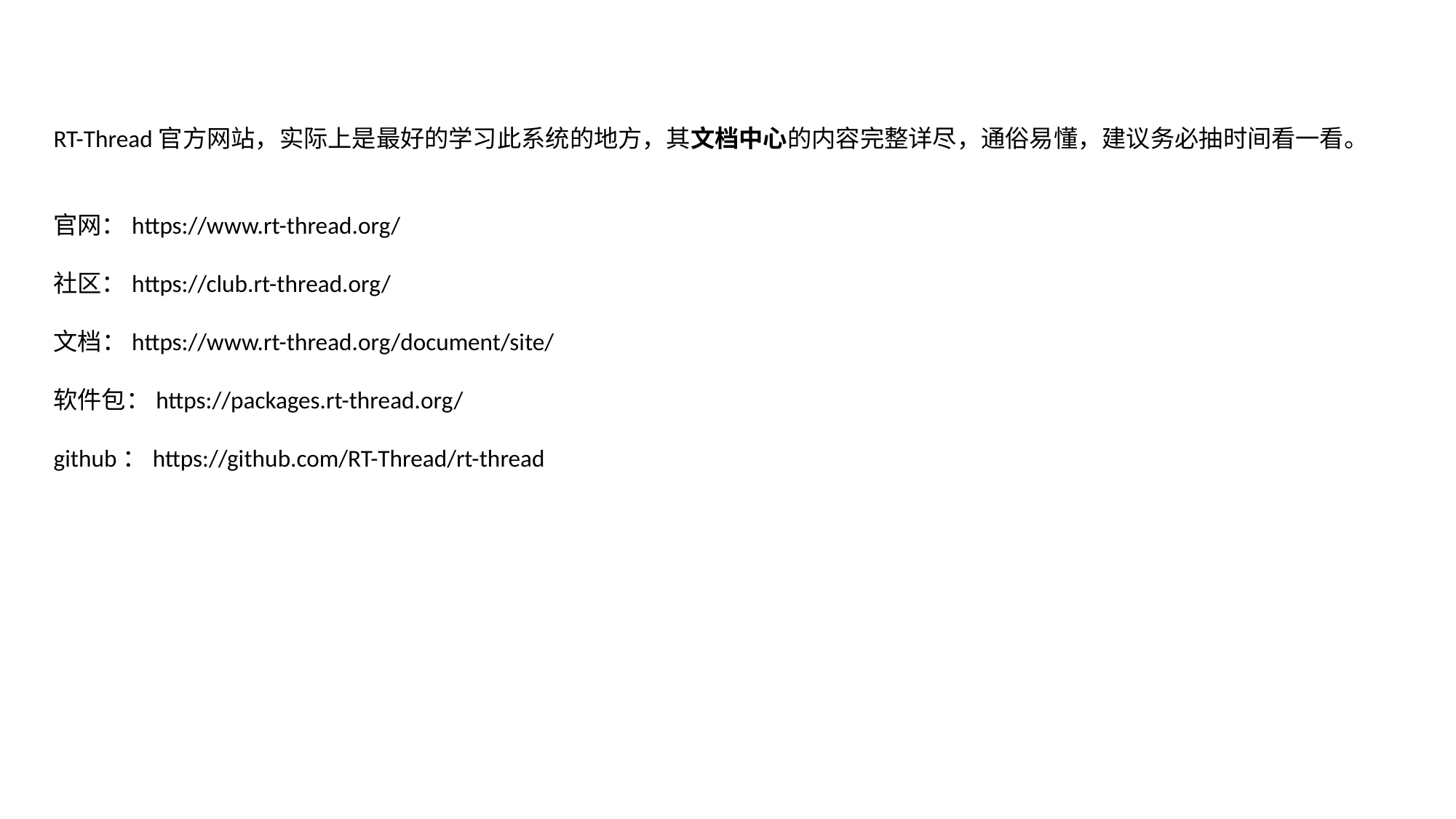

RT-Thread官方网站，实际上是最好的学习此系统的地方，其文档中心的内容完整详尽，通俗易懂，建议务必抽时间看一看。

官网：https://www.rt-thread.org/

社区：https://club.rt-thread.org/

文档：https://www.rt-thread.org/document/site/

软件包：https://packages.rt-thread.org/

github：https://github.com/RT-Thread/rt-thread